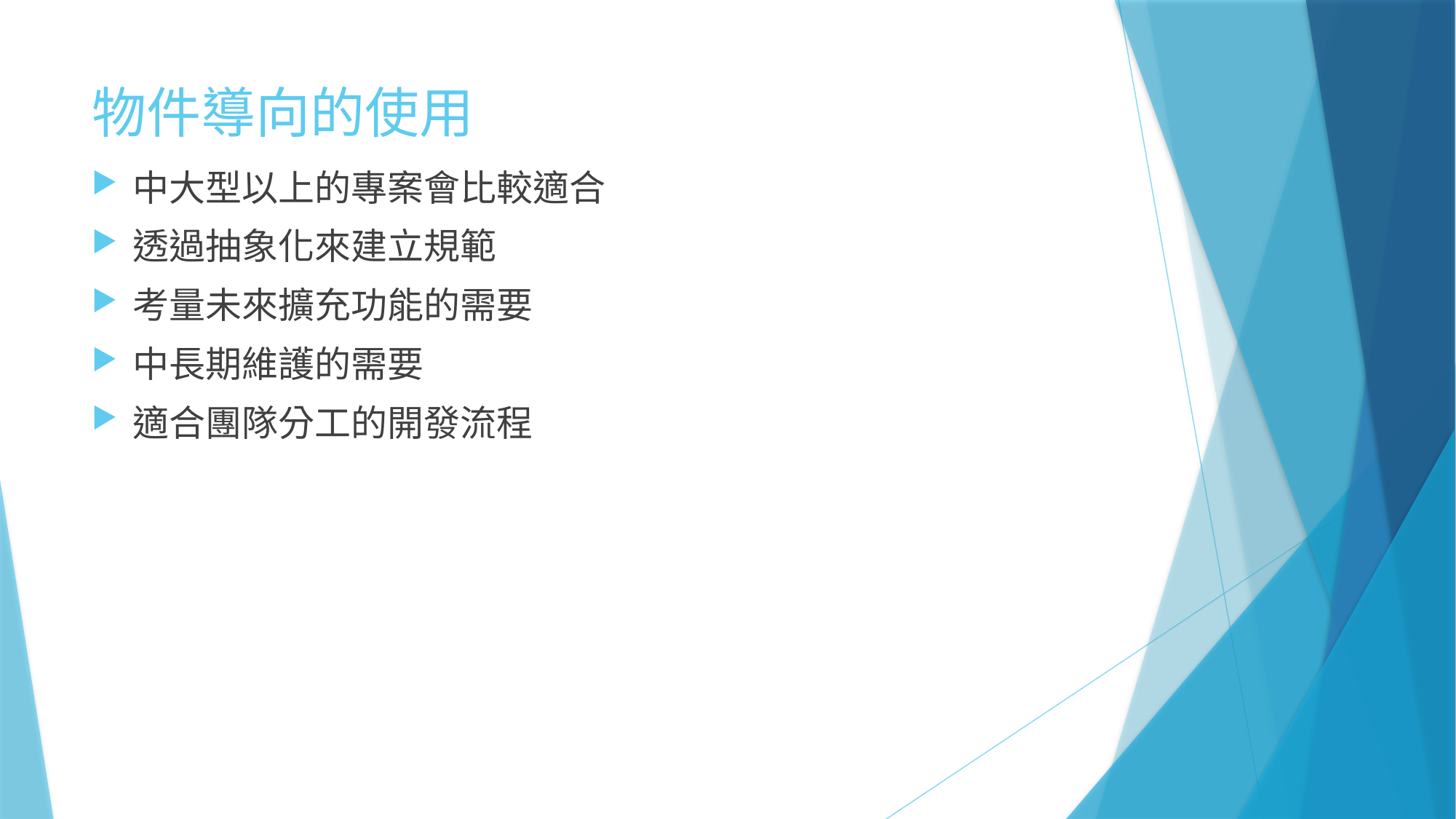

# 物件導向的使用
中大型以上的專案會比較適合
透過抽象化來建立規範
考量未來擴充功能的需要
中長期維護的需要
適合團隊分工的開發流程